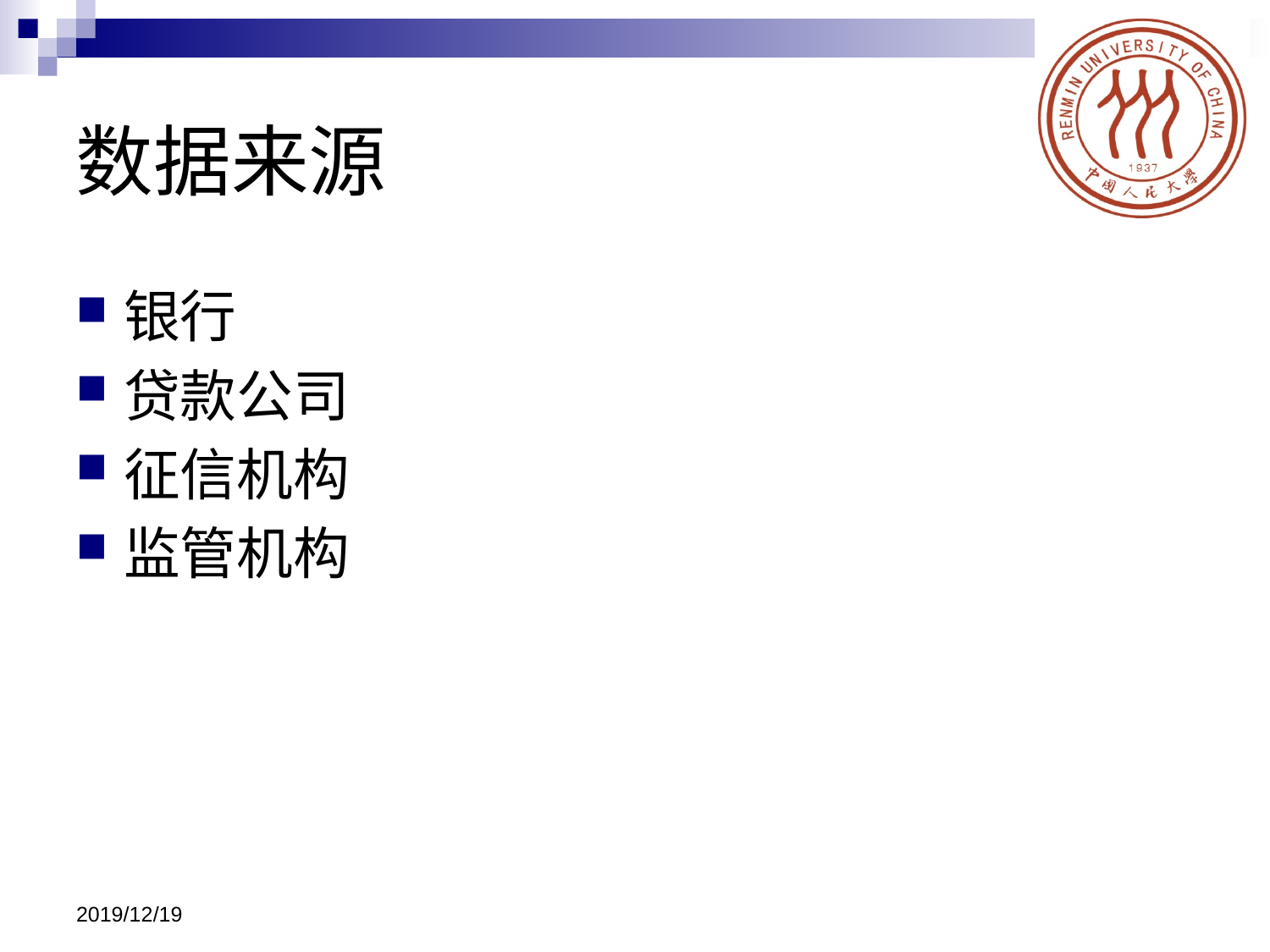

# 数据来源
银行
贷款公司
征信机构
监管机构
2019/12/19